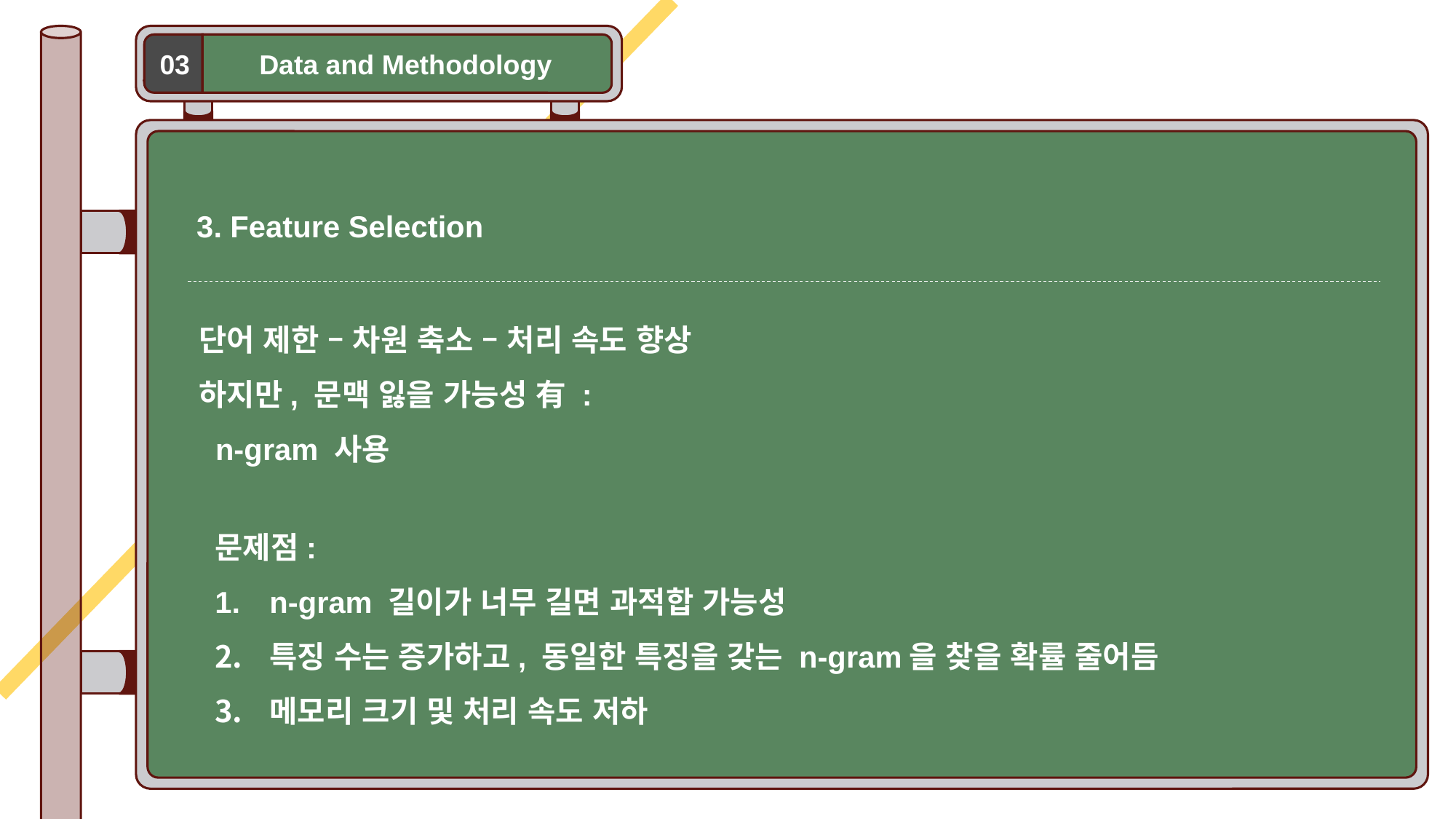

Data and Methodology

03
3. Feature Selection
단어 제한 – 차원 축소 – 처리 속도 향상
하지만, 문맥 잃을 가능성 有 :
  n-gram 사용
문제점:
n-gram 길이가 너무 길면 과적합 가능성
특징 수는 증가하고, 동일한 특징을 갖는 n-gram을 찾을 확률 줄어듬
메모리 크기 및 처리 속도 저하